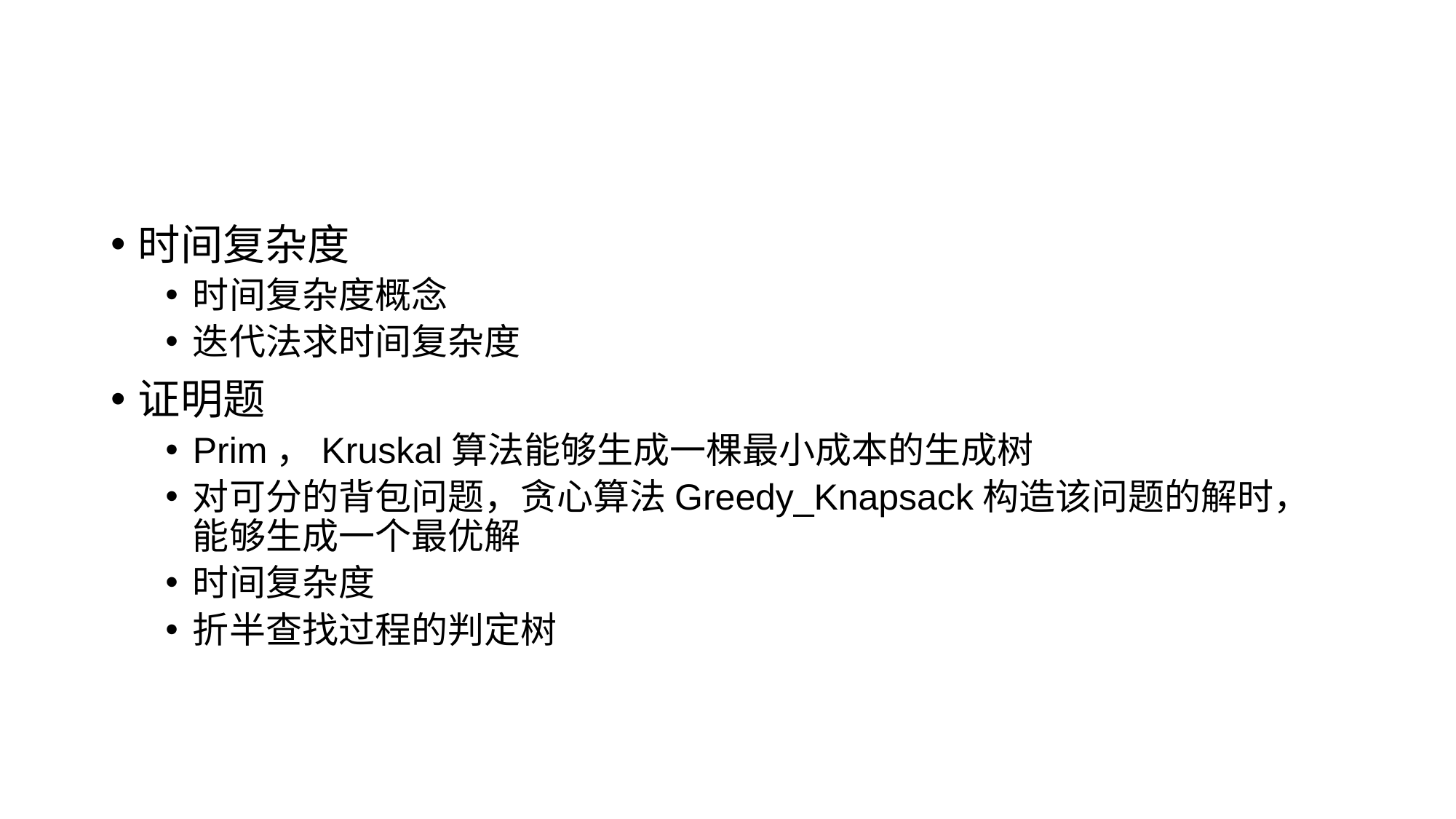

#
时间复杂度
时间复杂度概念
迭代法求时间复杂度
证明题
Prim，Kruskal算法能够生成一棵最小成本的生成树
对可分的背包问题，贪心算法Greedy_Knapsack构造该问题的解时，能够生成一个最优解
时间复杂度
折半查找过程的判定树